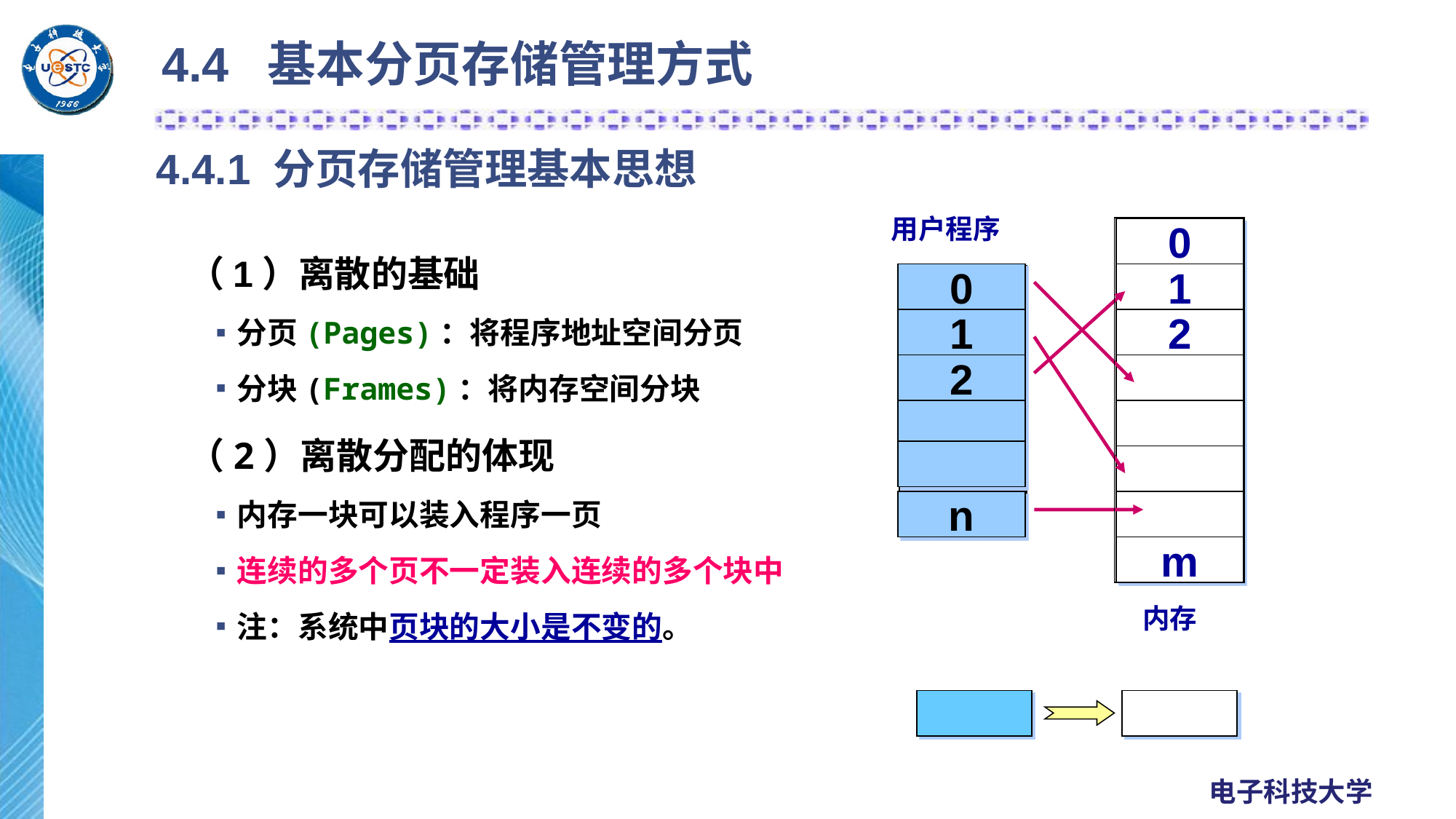

4.4  基本分页存储管理方式
# 4.4.1 分页存储管理基本思想
用户程序

0
（1）离散的基础
分页(Pages)：将程序地址空间分页
分块(Frames)：将内存空间分块
（2）离散分配的体现
内存一块可以装入程序一页
连续的多个页不一定装入连续的多个块中
注：系统中页块的大小是不变的。
0
1

1
2

2

n

m
内存